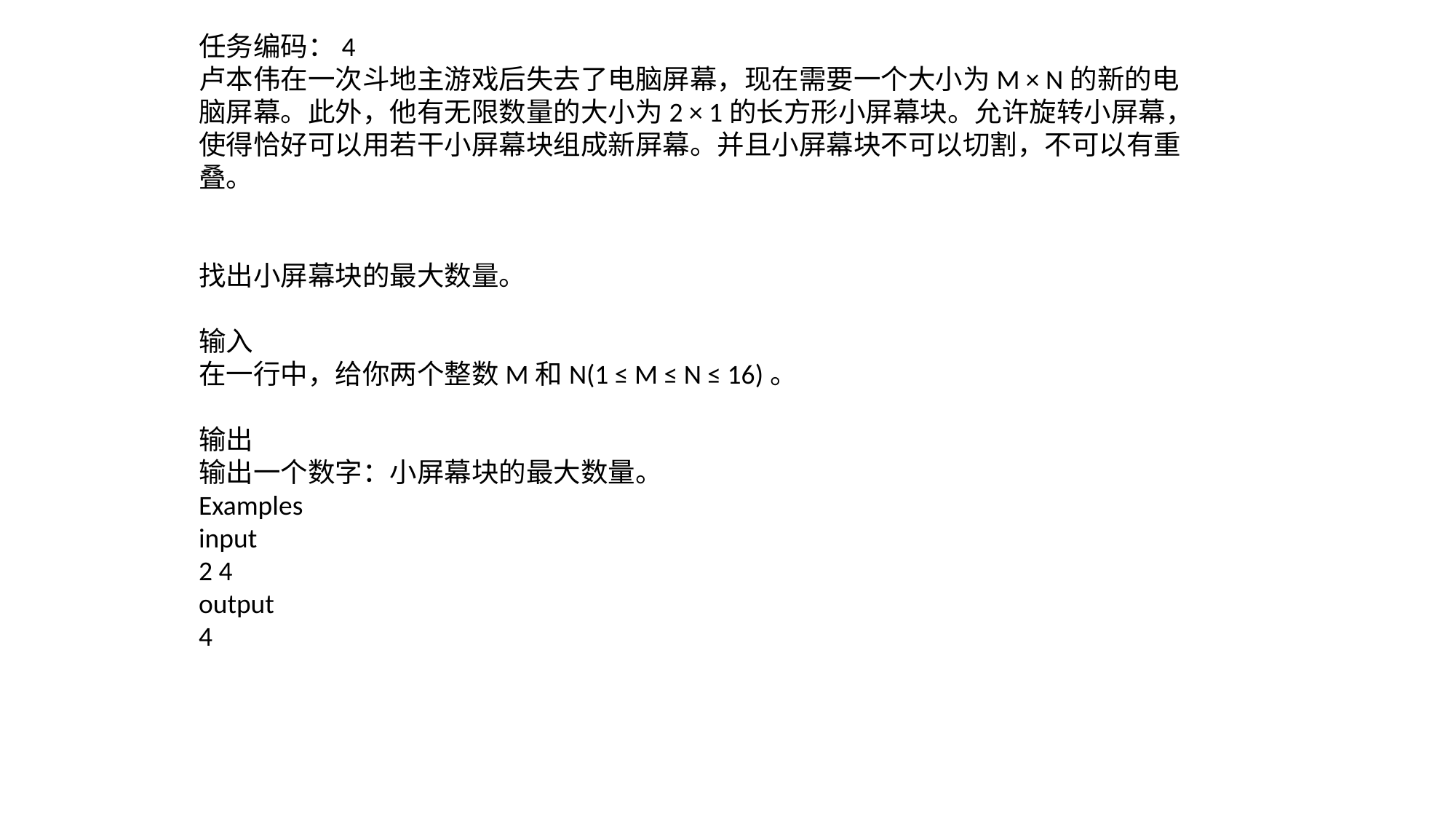

任务编码：4
卢本伟在一次斗地主游戏后失去了电脑屏幕，现在需要一个大小为M × N的新的电脑屏幕。此外，他有无限数量的大小为2 × 1的长方形小屏幕块。允许旋转小屏幕，使得恰好可以用若干小屏幕块组成新屏幕。并且小屏幕块不可以切割，不可以有重叠。

找出小屏幕块的最大数量。

输入
在一行中，给你两个整数M和N(1 ≤ M ≤ N ≤ 16)。

输出
输出一个数字：小屏幕块的最大数量。
Examples
input
2 4
output
4